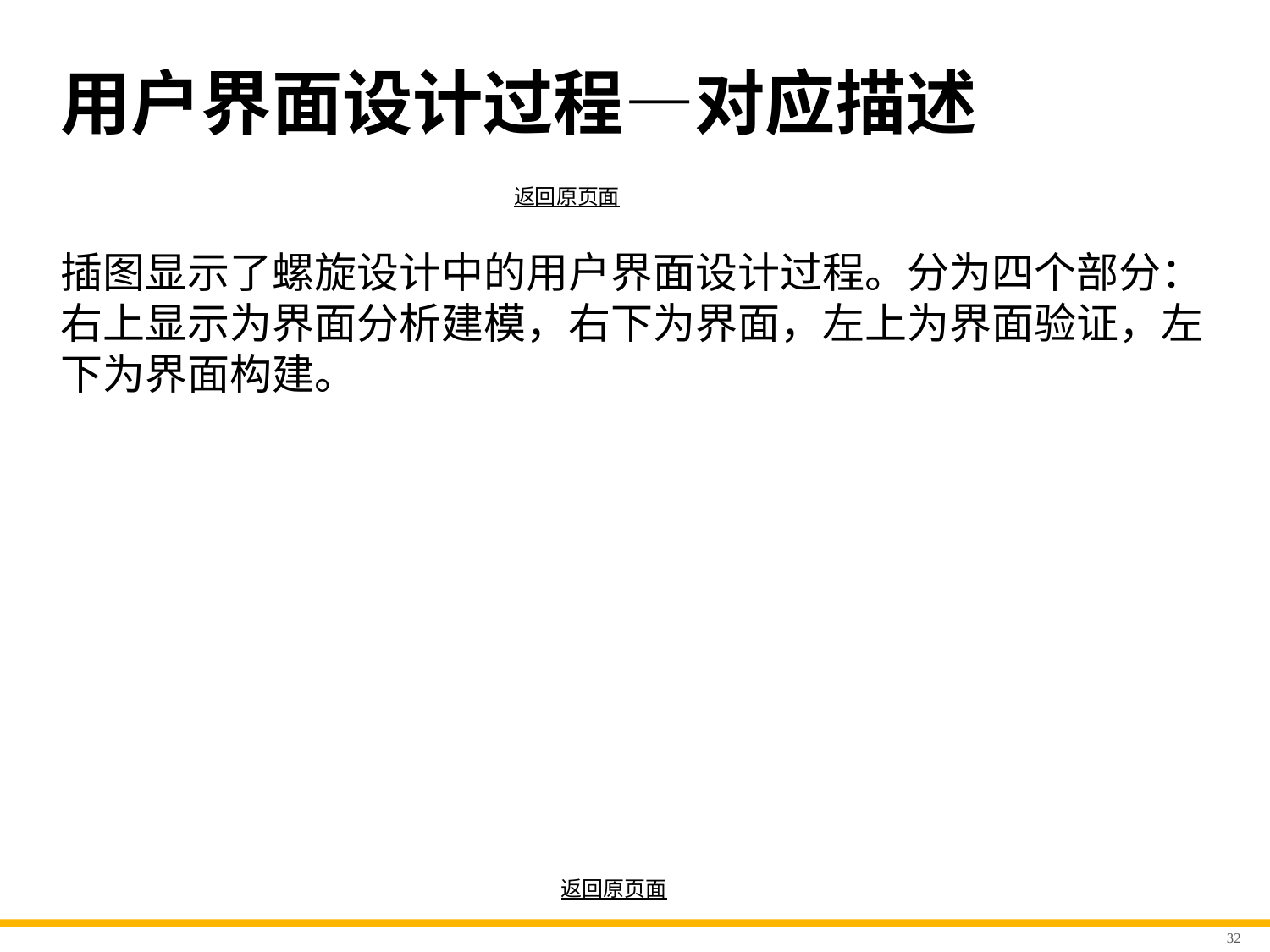

# 用户界面设计过程—对应描述
返回原页面
插图显示了螺旋设计中的用户界面设计过程。分为四个部分：右上显示为界面分析建模，右下为界面，左上为界面验证，左下为界面构建。
返回原页面
32